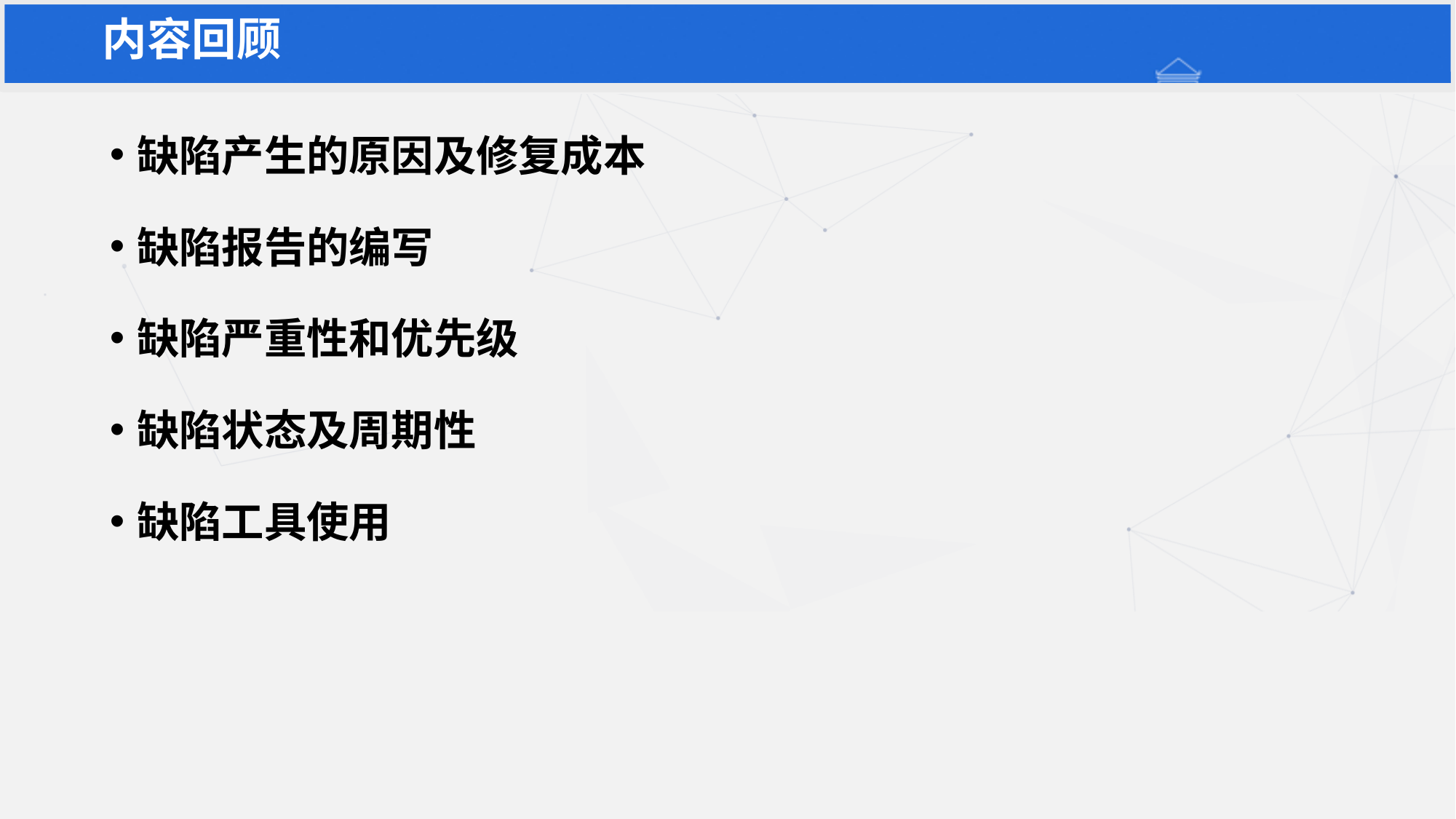

内容回顾
缺陷产生的原因及修复成本
缺陷报告的编写
缺陷严重性和优先级
缺陷状态及周期性
缺陷工具使用